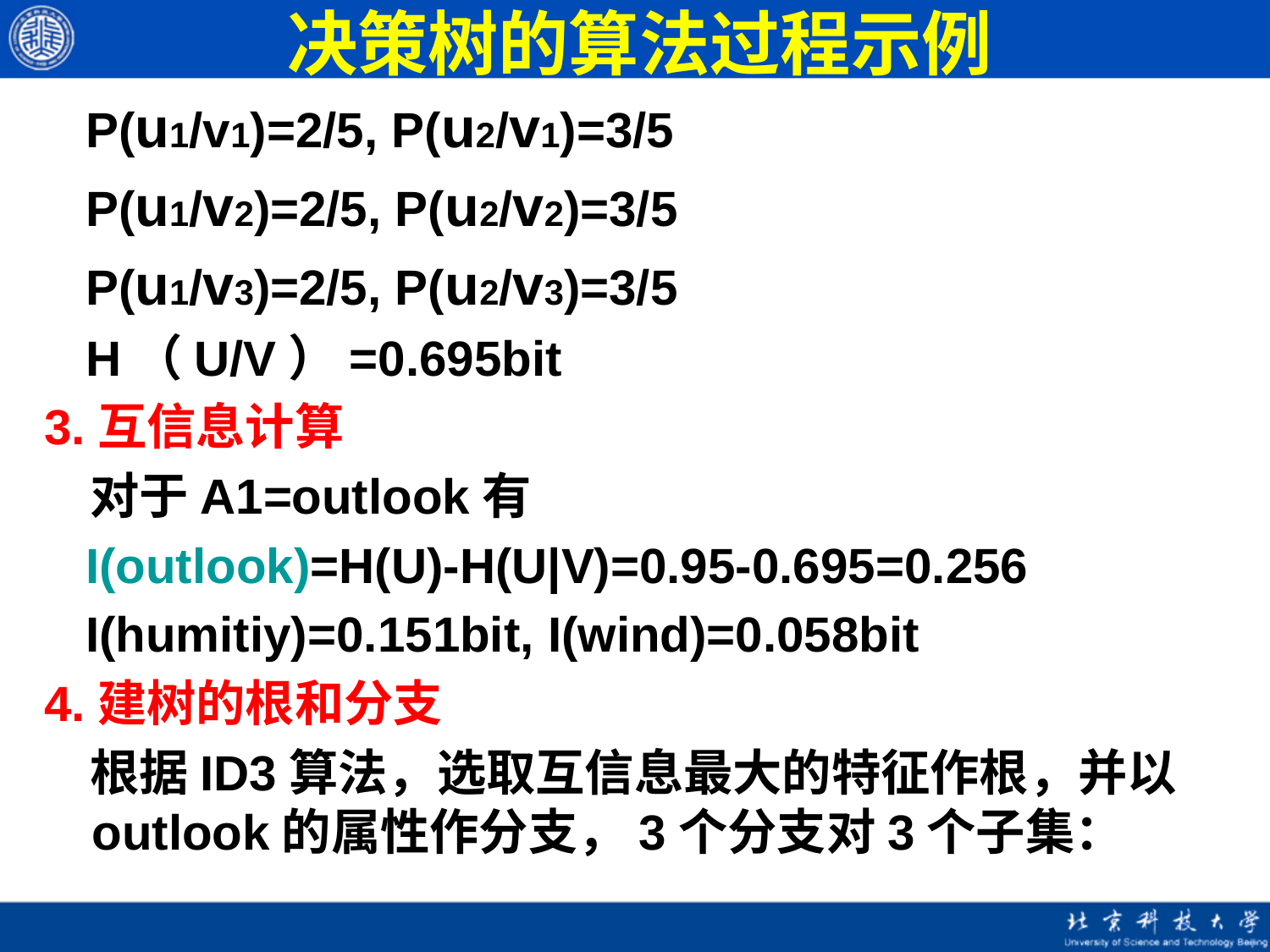

# 决策树的算法过程示例
   P(u1/v1)=2/5, P(u2/v1)=3/5
   P(u1/v2)=2/5, P(u2/v2)=3/5
   P(u1/v3)=2/5, P(u2/v3)=3/5
   H（U/V）=0.695bit
3.互信息计算
   对于A1=outlook有
   I(outlook)=H(U)-H(U|V)=0.95-0.695=0.256
   I(humitiy)=0.151bit, I(wind)=0.058bit
4.建树的根和分支
   根据ID3算法，选取互信息最大的特征作根，并以outlook的属性作分支，3个分支对3个子集：